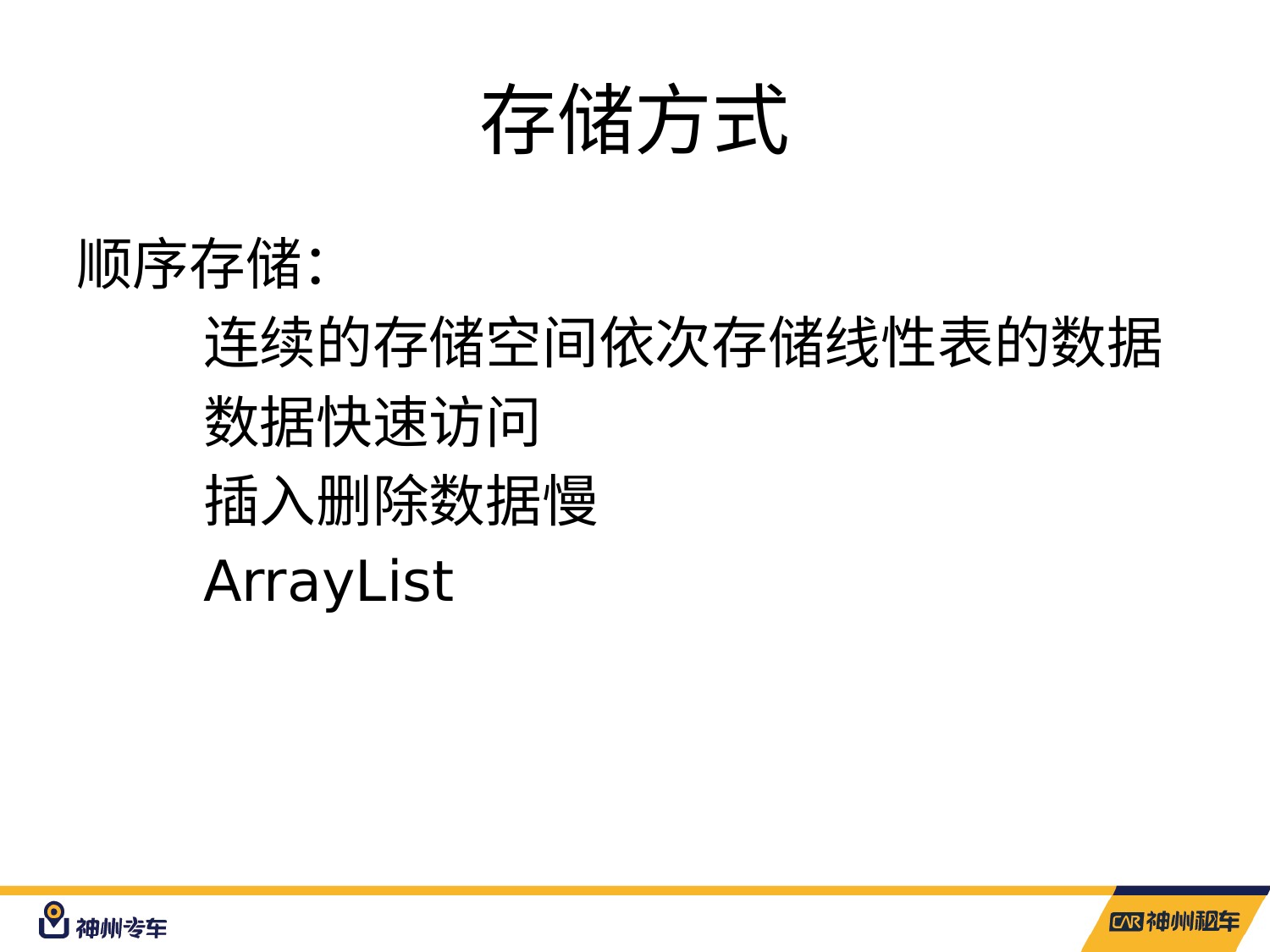

# 存储方式
顺序存储：
	连续的存储空间依次存储线性表的数据
	数据快速访问
	插入删除数据慢
	ArrayList